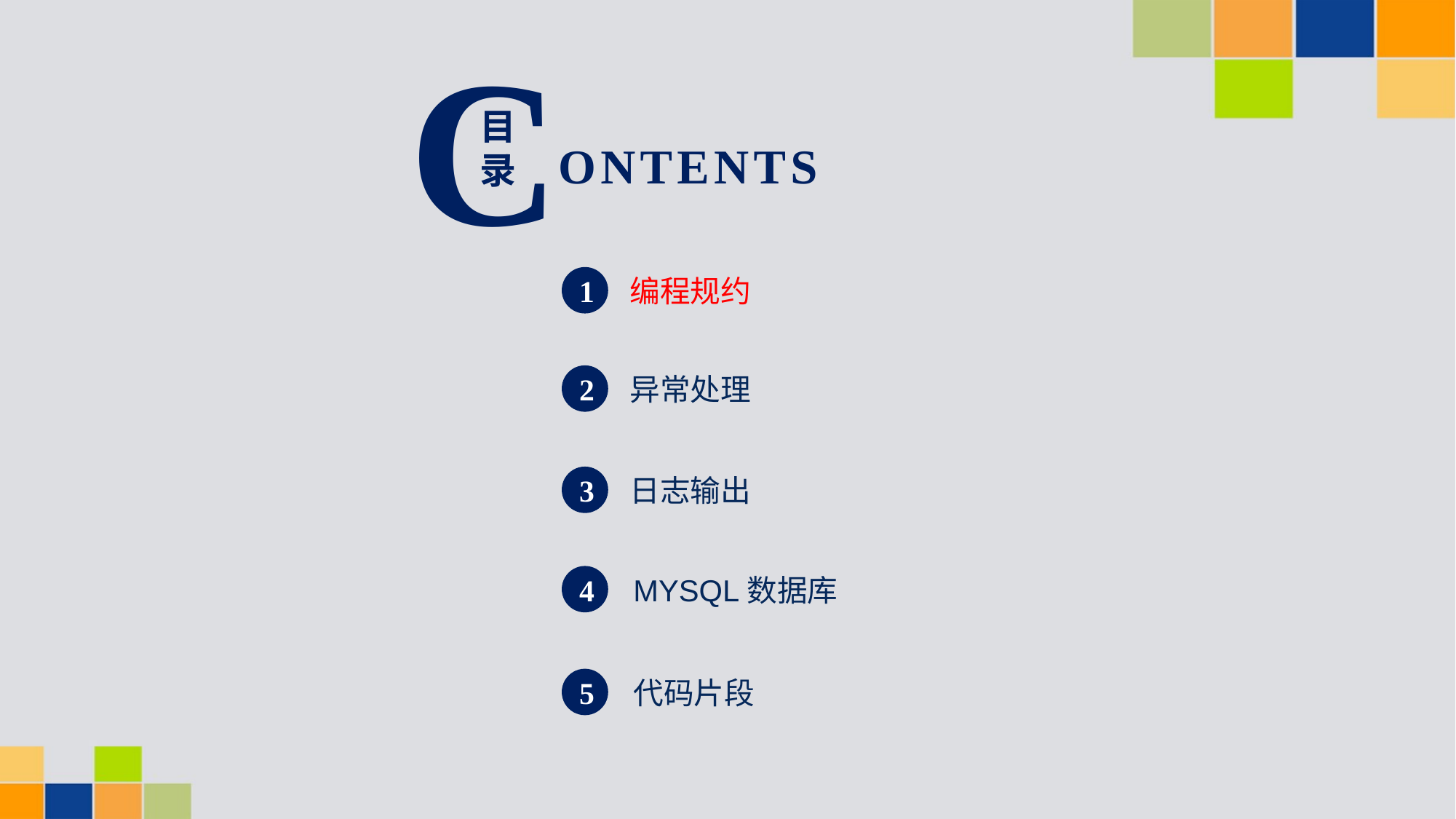

C
目
录
 ONTENTS
编程规约
1
异常处理
2
日志输出
3
MYSQL数据库
4
代码片段
5